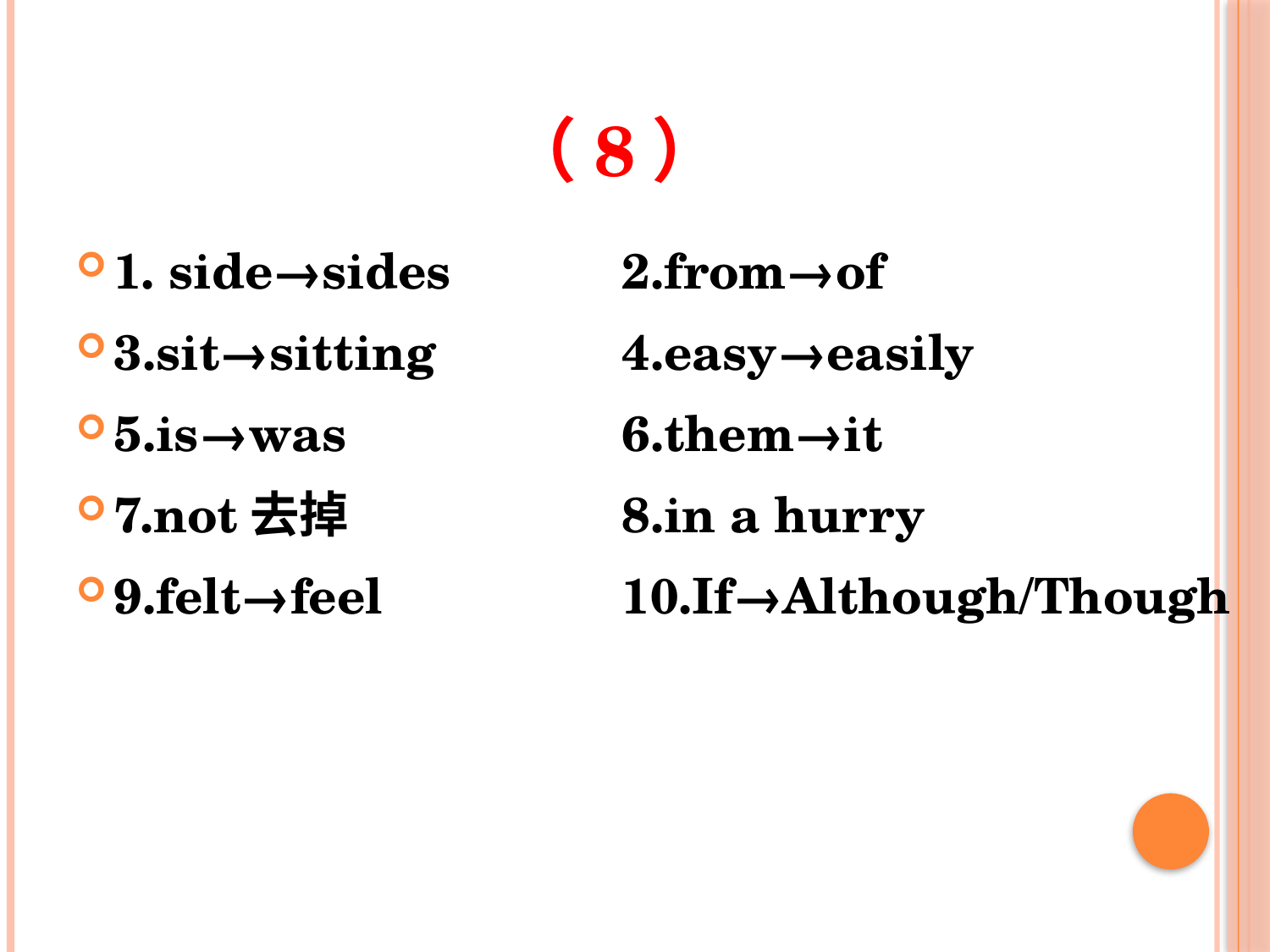

# （8）
1. side→sides		2.from→of
3.sit→sitting		4.easy→easily
5.is→was			6.them→it
7.not去掉			8.in a hurry
9.felt→feel		10.If→Although/Though